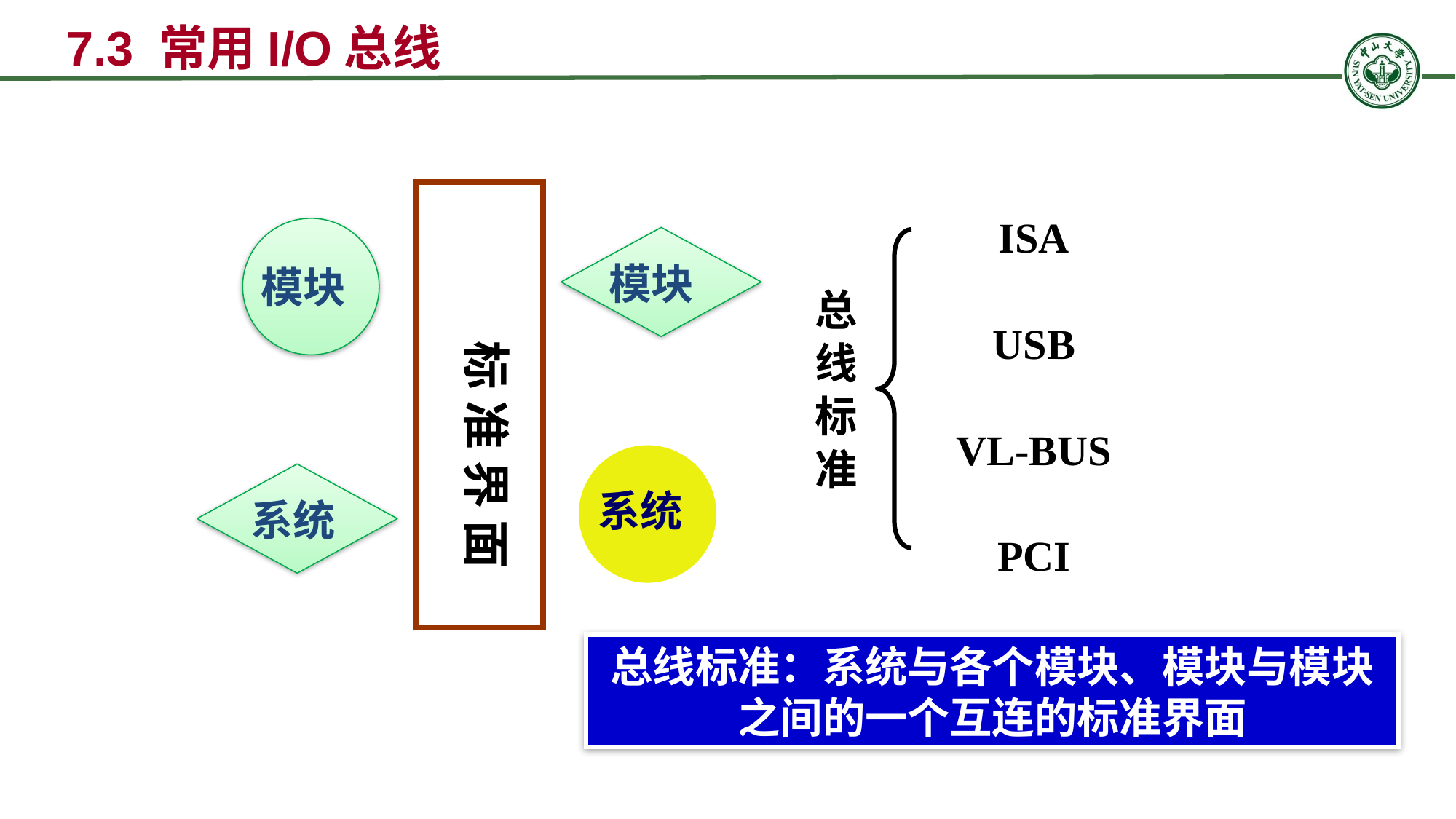

7.3 常用I/O总线

标 准 界 面
ISA

USB

VL-BUS

PCI

模块

模块

总
线
标
准

系统

系统
总线标准：系统与各个模块、模块与模块之间的一个互连的标准界面